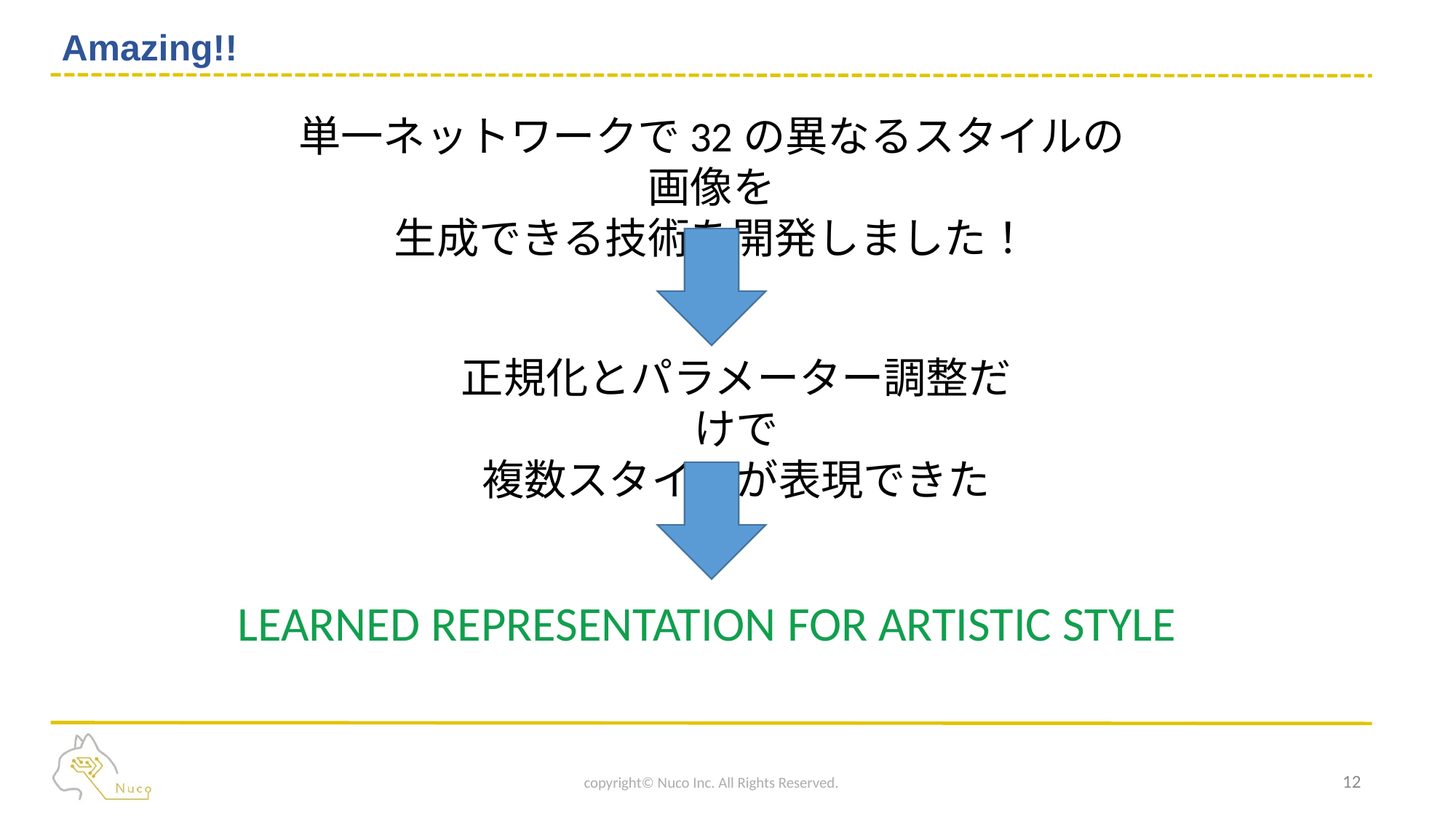

# Amazing!!
単一ネットワークで32の異なるスタイルの画像を
生成できる技術を開発しました！

正規化とパラメーター調整だけで
複数スタイルが表現できた

LEARNED REPRESENTATION FOR ARTISTIC STYLE
12